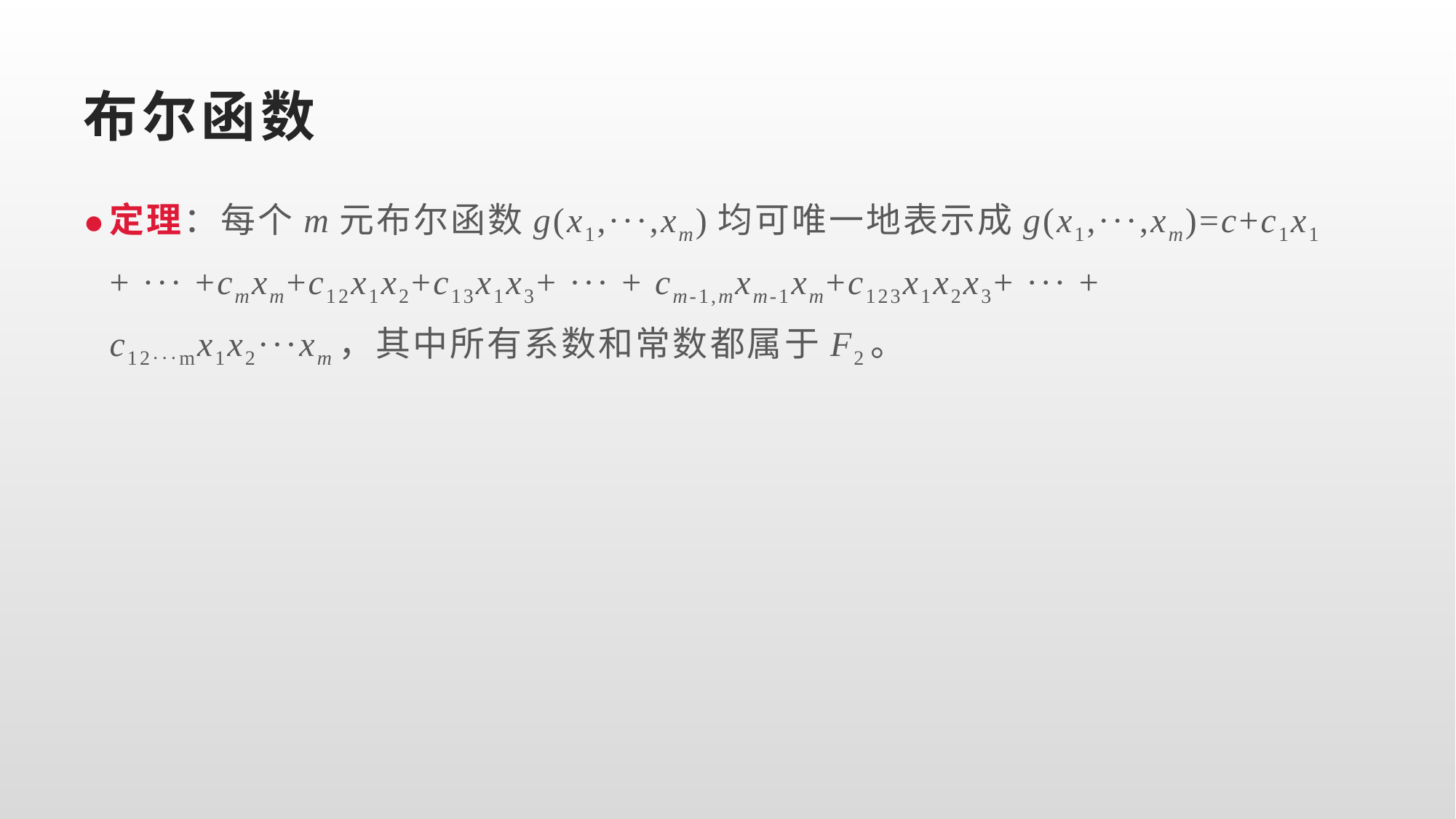

# 布尔函数
定理：每个m元布尔函数g(x1,···,xm)均可唯一地表示成g(x1,···,xm)=c+c1x1 + ··· +cmxm+c12x1x2+c13x1x3+ ··· + cm-1,mxm-1xm+c123x1x2x3+ ··· + c12···mx1x2···xm，其中所有系数和常数都属于F2。